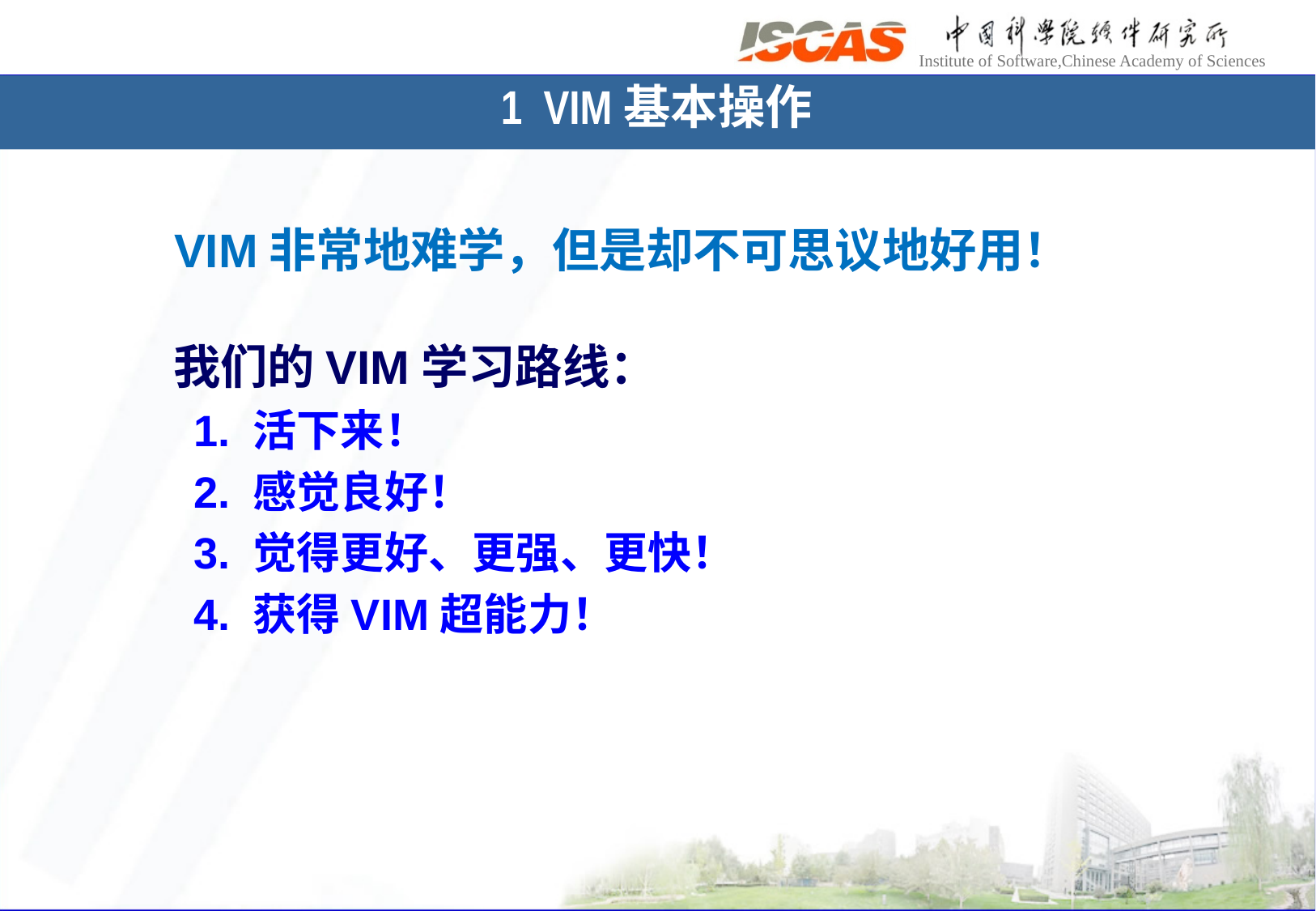

1  VIM基本操作
VIM非常地难学，但是却不可思议地好用！
  我们的VIM学习路线：
1. 活下来！
2. 感觉良好！
3. 觉得更好、更强、更快！
4. 获得VIM超能力！